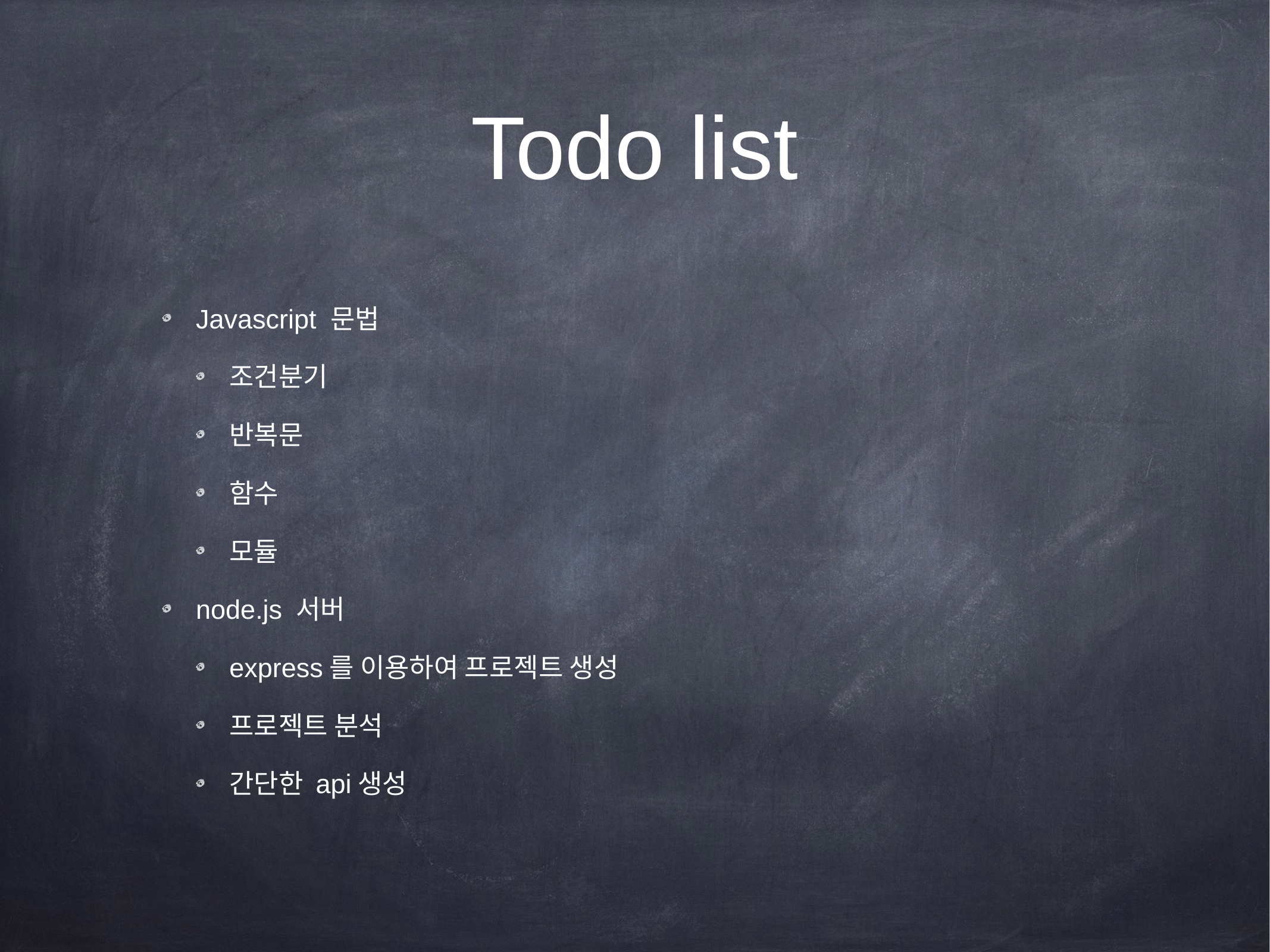

# Todo list
Javascript 문법
조건분기
반복문
함수
모듈
node.js 서버
express를 이용하여 프로젝트 생성
프로젝트 분석
간단한 api생성